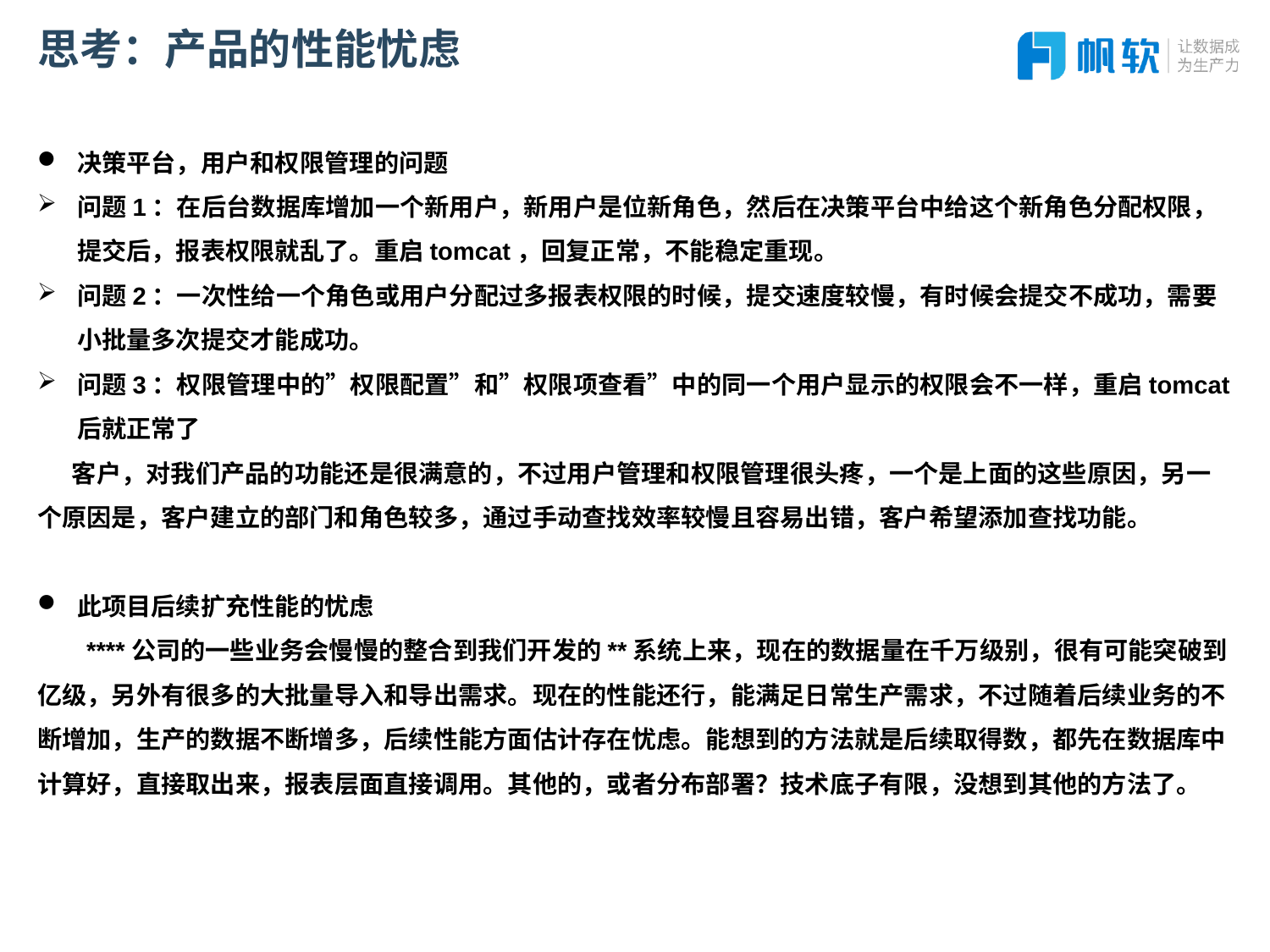

# 思考：产品的性能忧虑
决策平台，用户和权限管理的问题
问题1：在后台数据库增加一个新用户，新用户是位新角色，然后在决策平台中给这个新角色分配权限，提交后，报表权限就乱了。重启tomcat，回复正常，不能稳定重现。
问题2：一次性给一个角色或用户分配过多报表权限的时候，提交速度较慢，有时候会提交不成功，需要小批量多次提交才能成功。
问题3：权限管理中的”权限配置”和”权限项查看”中的同一个用户显示的权限会不一样，重启tomcat后就正常了
     客户，对我们产品的功能还是很满意的，不过用户管理和权限管理很头疼，一个是上面的这些原因，另一个原因是，客户建立的部门和角色较多，通过手动查找效率较慢且容易出错，客户希望添加查找功能。

此项目后续扩充性能的忧虑
       ****公司的一些业务会慢慢的整合到我们开发的**系统上来，现在的数据量在千万级别，很有可能突破到亿级，另外有很多的大批量导入和导出需求。现在的性能还行，能满足日常生产需求，不过随着后续业务的不断增加，生产的数据不断增多，后续性能方面估计存在忧虑。能想到的方法就是后续取得数，都先在数据库中计算好，直接取出来，报表层面直接调用。其他的，或者分布部署？技术底子有限，没想到其他的方法了。